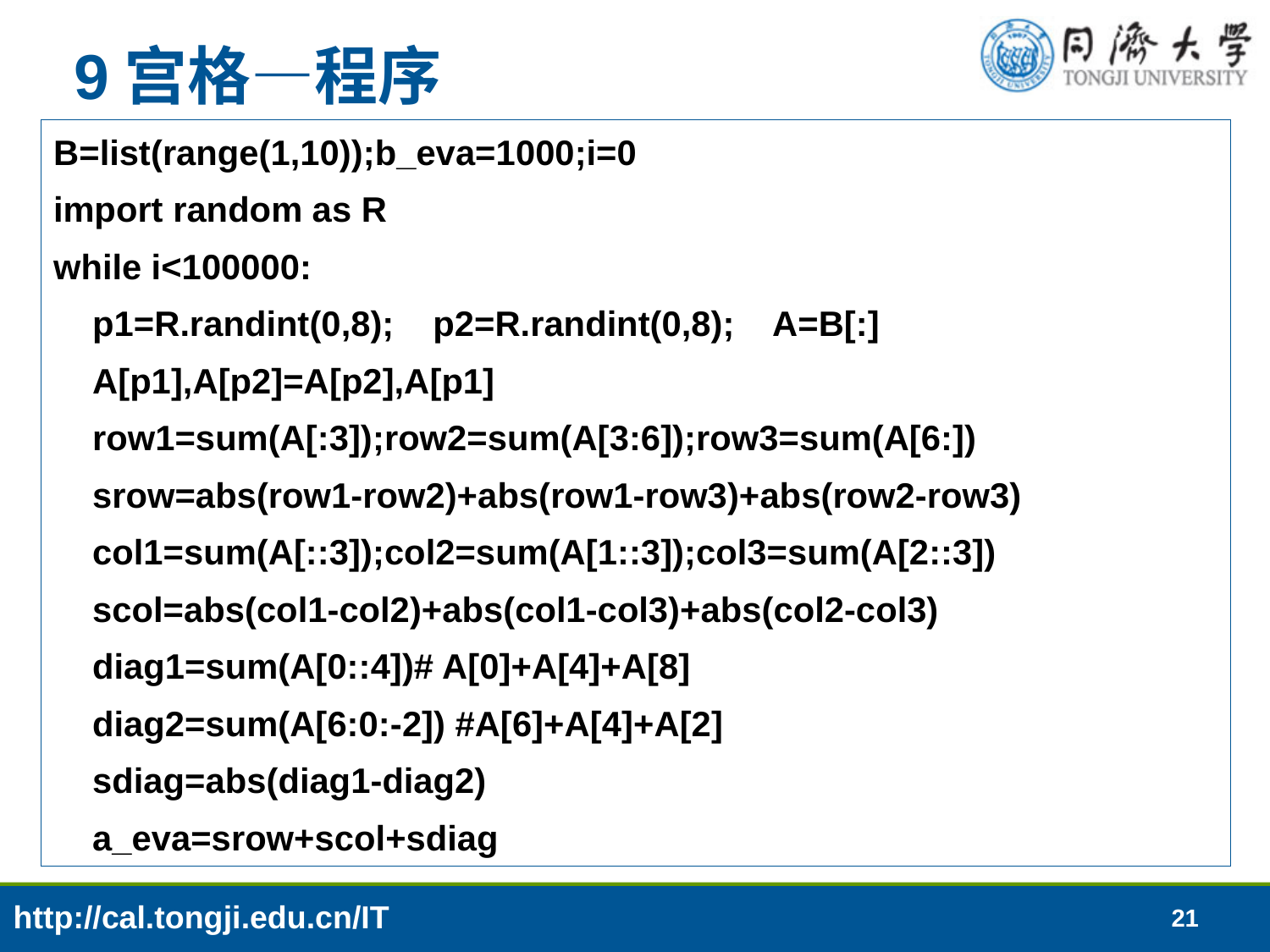

# 9宫格—程序
B=list(range(1,10));b_eva=1000;i=0
import random as R
while i<100000:
    p1=R.randint(0,8);    p2=R.randint(0,8);    A=B[:]
    A[p1],A[p2]=A[p2],A[p1]
    row1=sum(A[:3]);row2=sum(A[3:6]);row3=sum(A[6:])
    srow=abs(row1-row2)+abs(row1-row3)+abs(row2-row3)
    col1=sum(A[::3]);col2=sum(A[1::3]);col3=sum(A[2::3])
    scol=abs(col1-col2)+abs(col1-col3)+abs(col2-col3)
    diag1=sum(A[0::4])# A[0]+A[4]+A[8]
    diag2=sum(A[6:0:-2]) #A[6]+A[4]+A[2]
    sdiag=abs(diag1-diag2)
    a_eva=srow+scol+sdiag